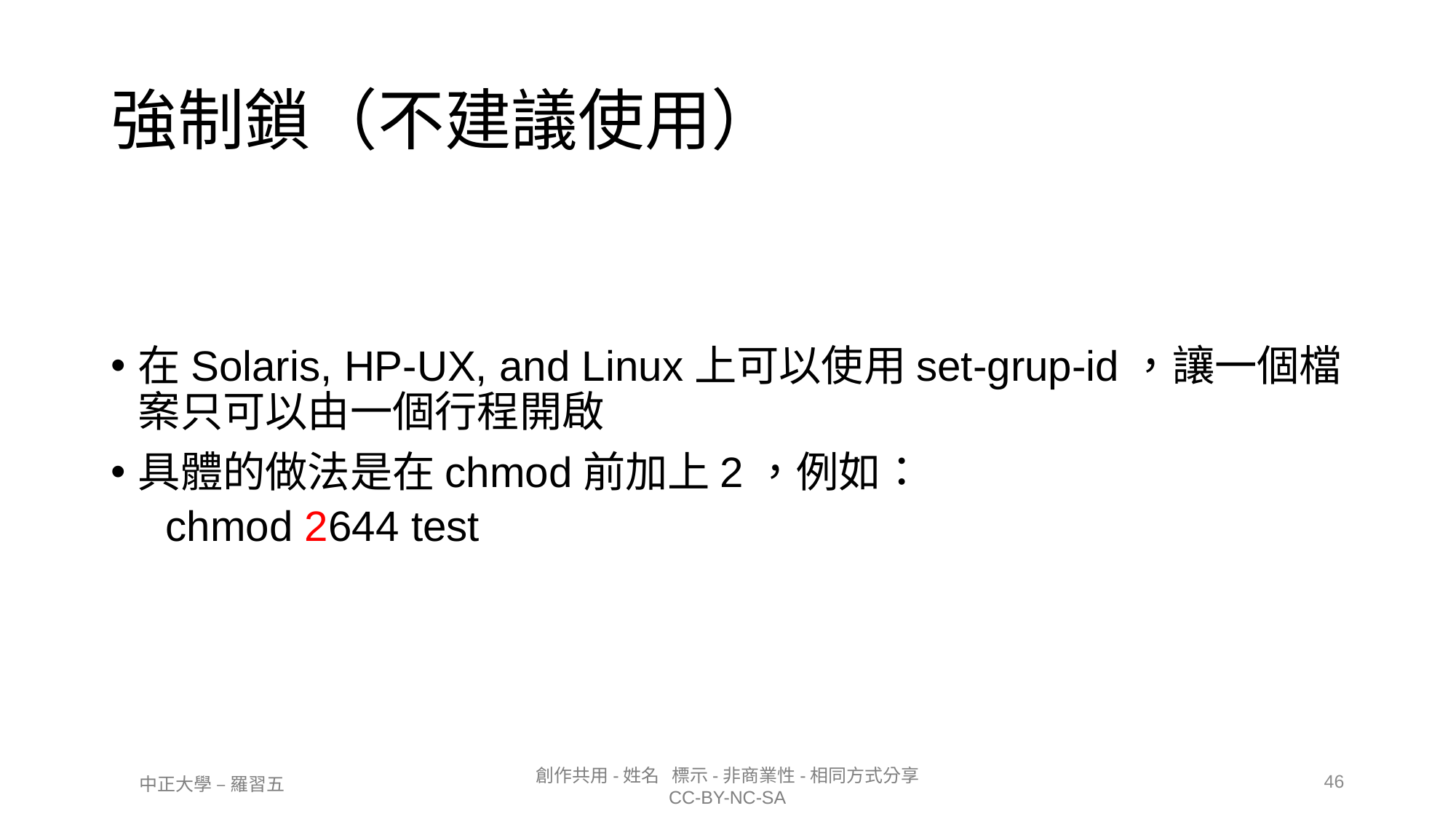

# 強制鎖（不建議使用）
在Solaris, HP-UX, and Linux上可以使用set-grup-id，讓一個檔案只可以由一個行程開啟
具體的做法是在chmod前加上2，例如：
chmod 2644 test

46